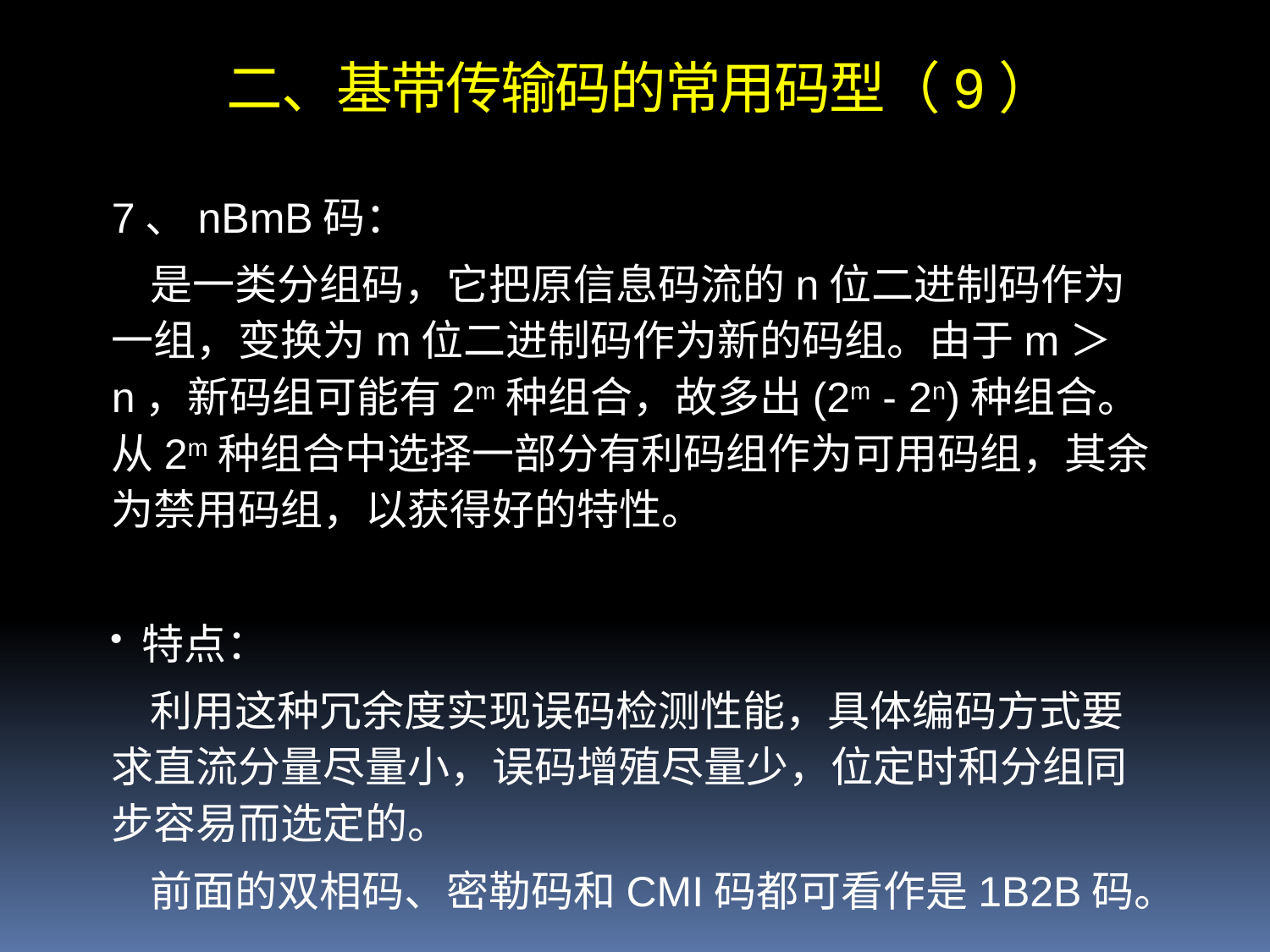

二、基带传输码的常用码型（9）
7、nBmB码：
   是一类分组码，它把原信息码流的n位二进制码作为一组，变换为m位二进制码作为新的码组。由于m＞n，新码组可能有2m种组合，故多出(2m - 2n)种组合。从2m种组合中选择一部分有利码组作为可用码组，其余为禁用码组，以获得好的特性。

特点：
   利用这种冗余度实现误码检测性能，具体编码方式要求直流分量尽量小，误码增殖尽量少，位定时和分组同步容易而选定的。
   前面的双相码、密勒码和CMI码都可看作是1B2B码。